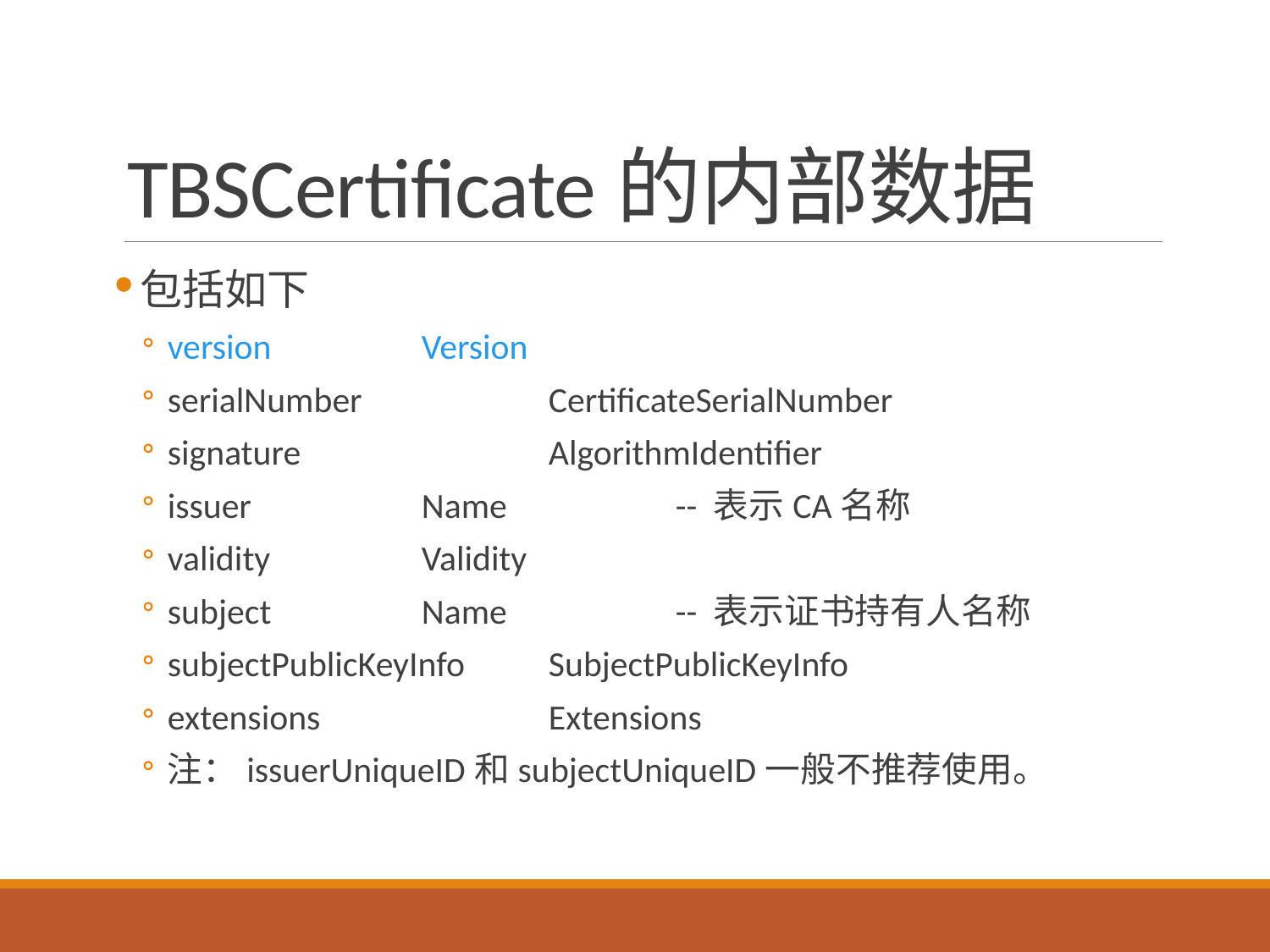

# TBSCertificate的内部数据
包括如下
version		Version
serialNumber		CertificateSerialNumber
signature 		AlgorithmIdentifier
issuer		Name		-- 表示CA名称
validity		Validity
subject		Name		-- 表示证书持有人名称
subjectPublicKeyInfo	SubjectPublicKeyInfo
extensions		Extensions
注：issuerUniqueID和subjectUniqueID一般不推荐使用。
20